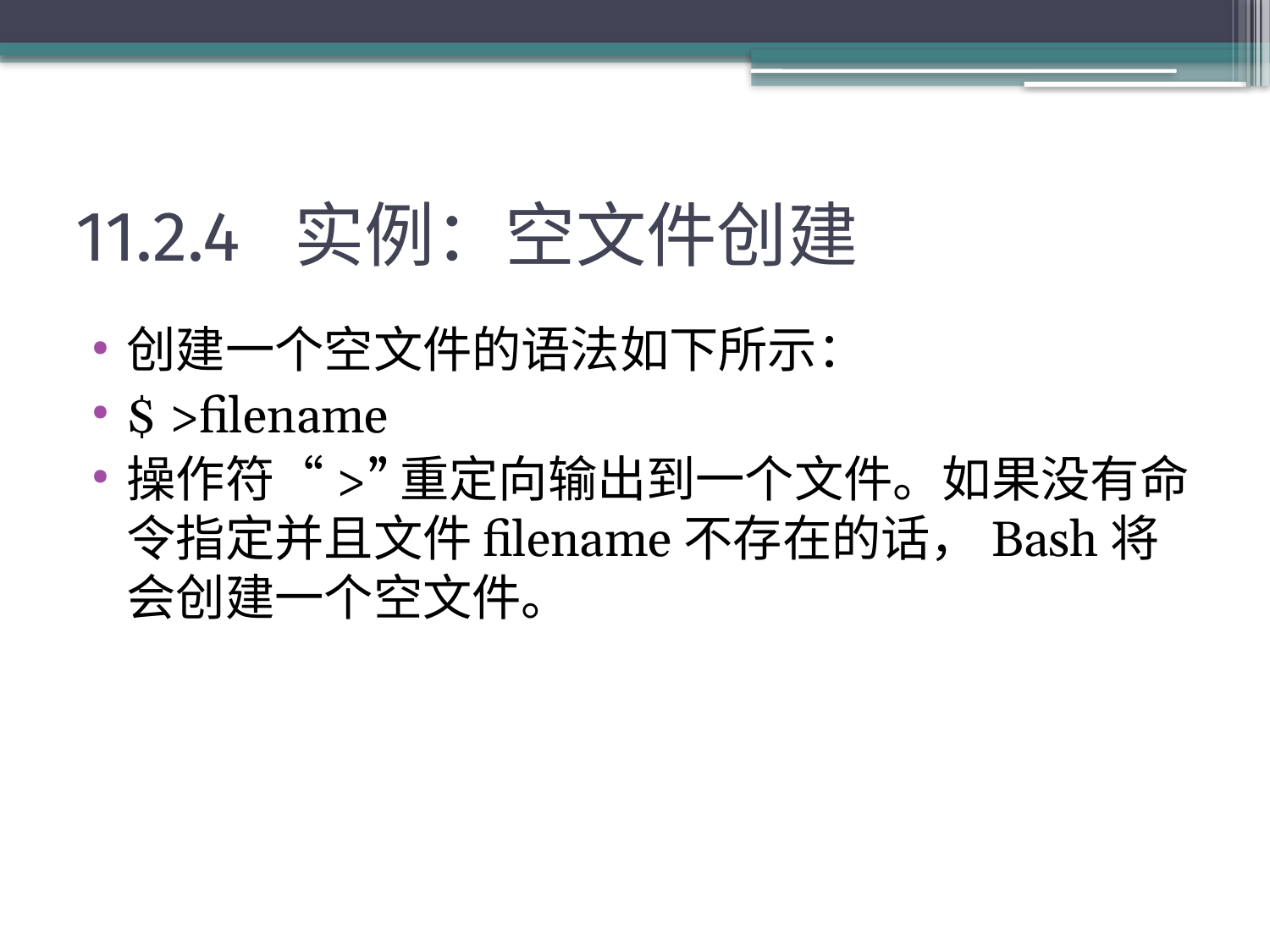

# 11.2.4  实例：空文件创建
创建一个空文件的语法如下所示：
$ >filename
操作符“>”重定向输出到一个文件。如果没有命令指定并且文件filename不存在的话，Bash将会创建一个空文件。